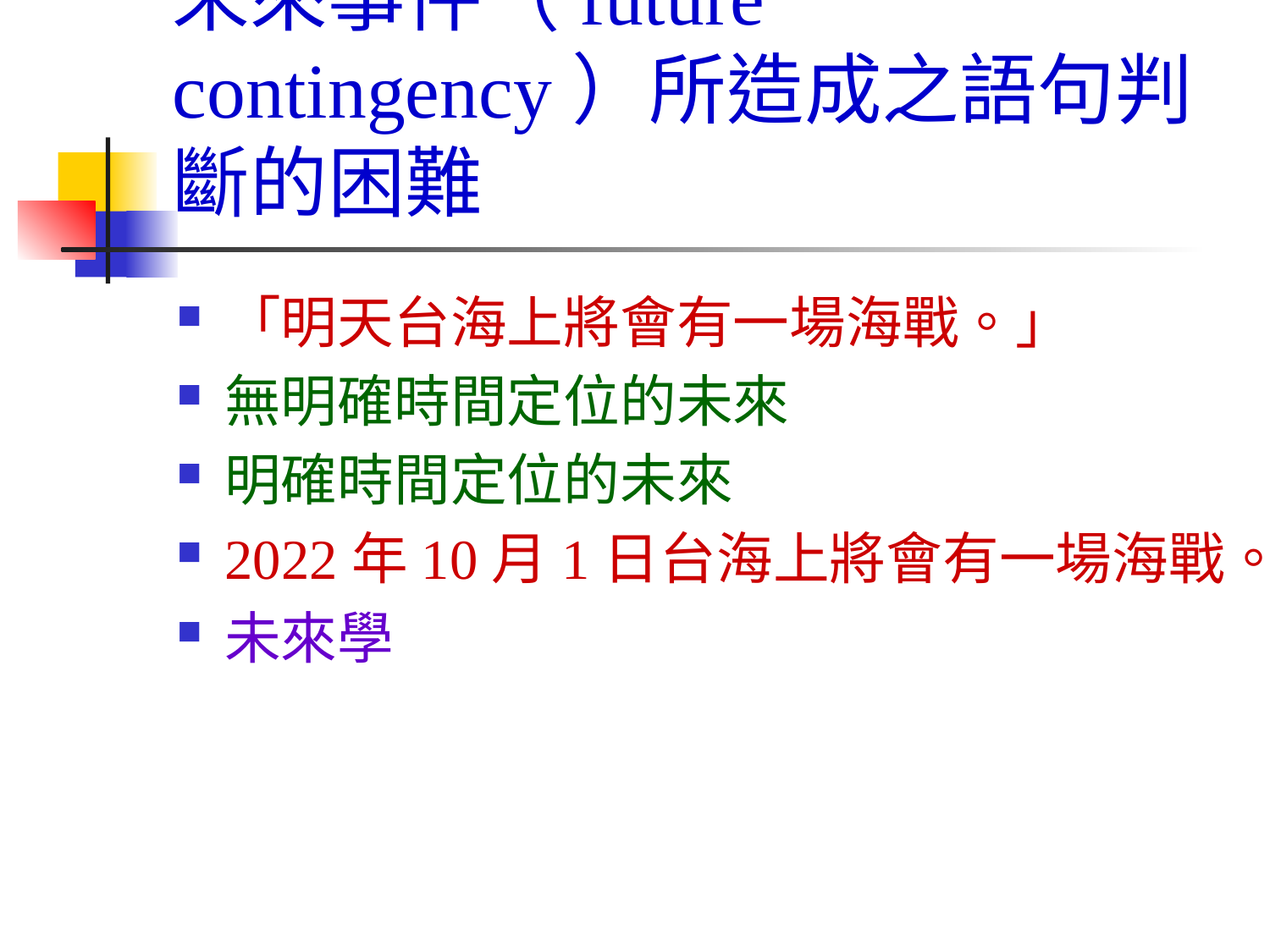

# 未來事件（future contingency）所造成之語句判斷的困難
「明天台海上將會有一場海戰。」
無明確時間定位的未來
明確時間定位的未來
2022年10月1日台海上將會有一場海戰。
未來學